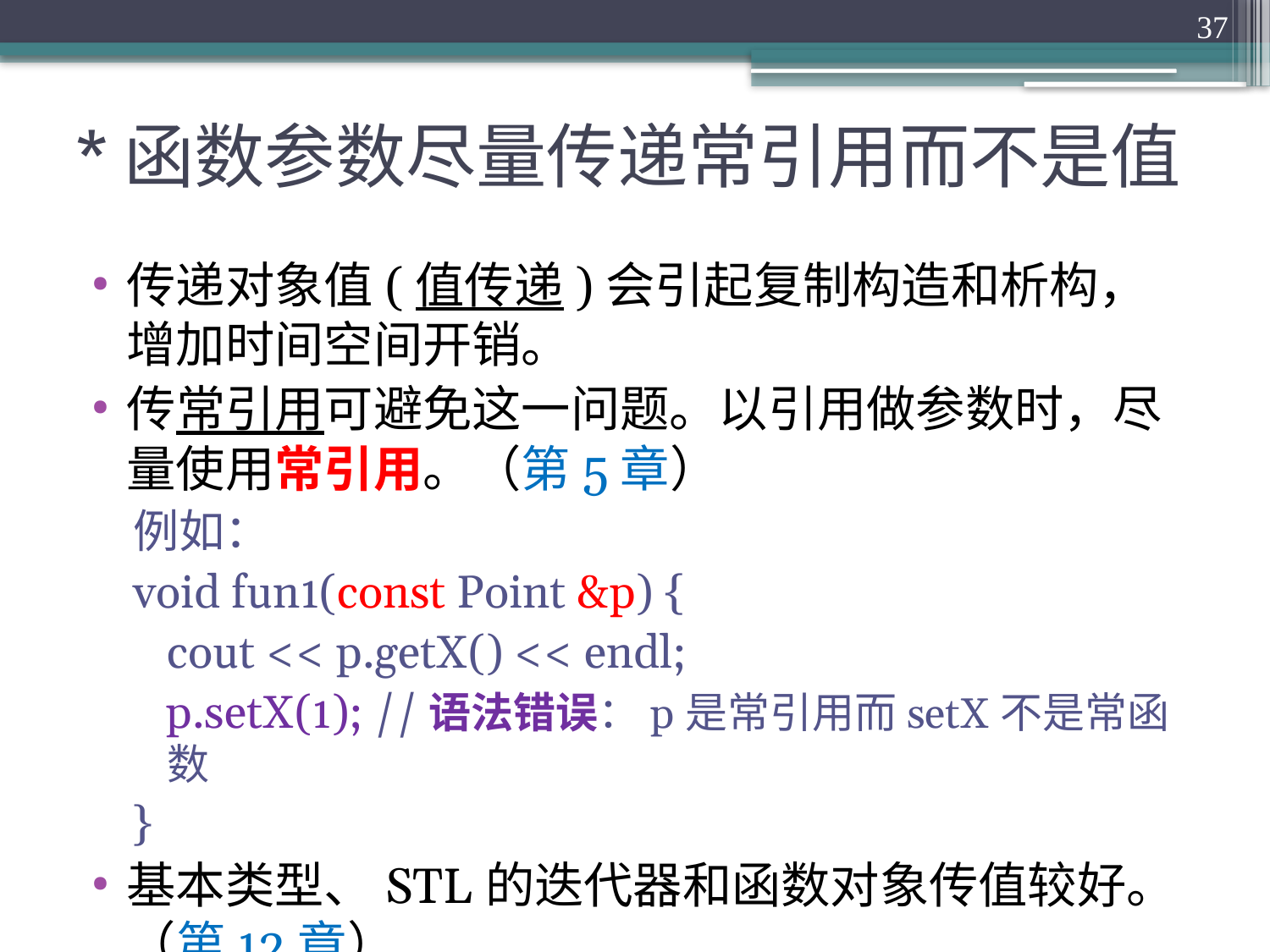

37
# *函数参数尽量传递常引用而不是值
传递对象值(值传递)会引起复制构造和析构，增加时间空间开销。
传常引用可避免这一问题。以引用做参数时，尽量使用常引用。（第5章）
例如：
void fun1(const Point &p) {
	cout << p.getX() << endl;
   p.setX(1); //语法错误：p是常引用而setX不是常函数
}
基本类型、STL的迭代器和函数对象传值较好。（第12章）